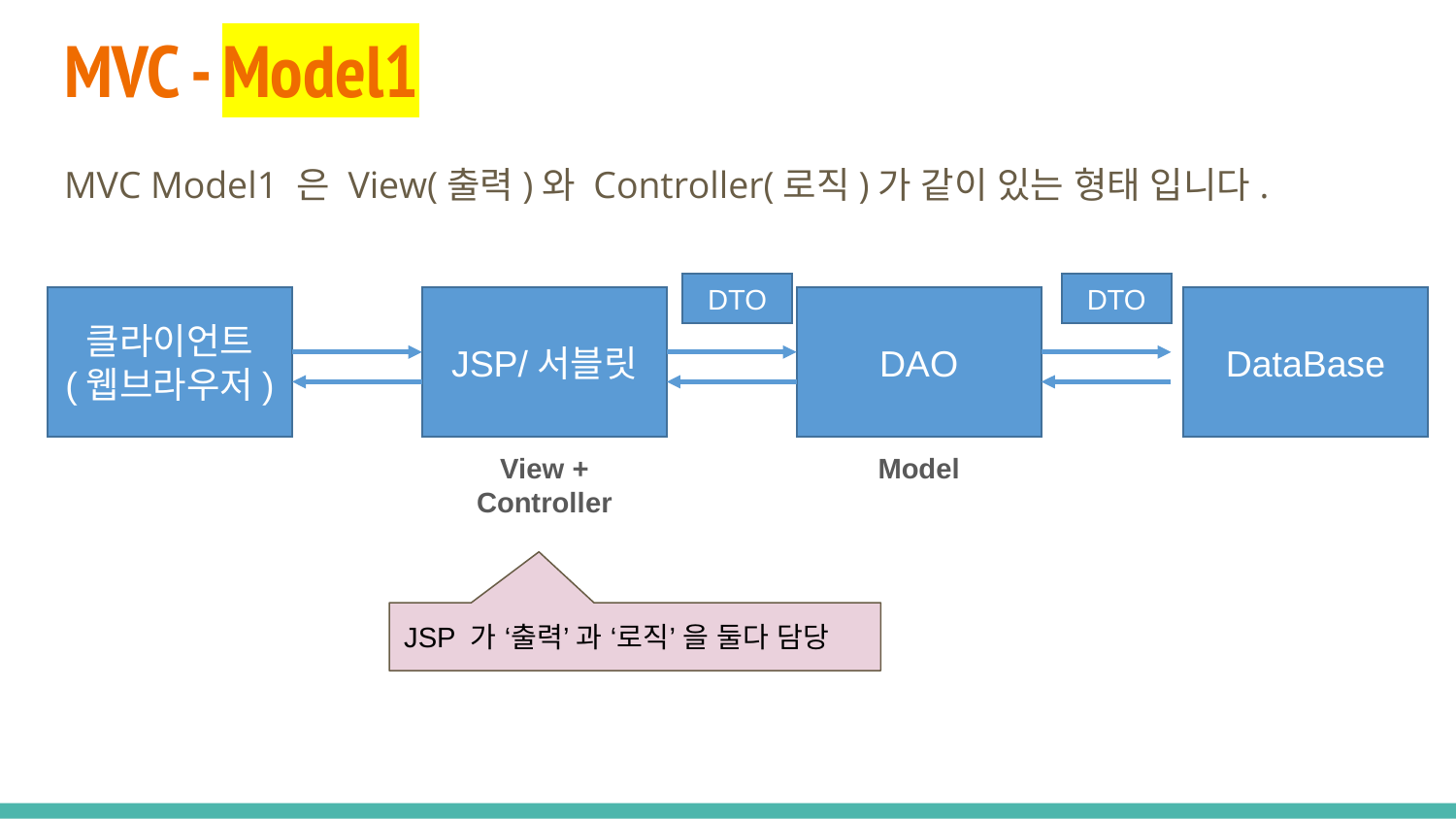

# MVC - Model1
MVC Model1 은 View(출력)와 Controller(로직)가 같이 있는 형태 입니다.
DTO
DTO
클라이언트
(웹브라우저)
JSP/서블릿
DAO
DataBase
View + Controller
Model
JSP 가 ‘출력’ 과 ‘로직’ 을 둘다 담당